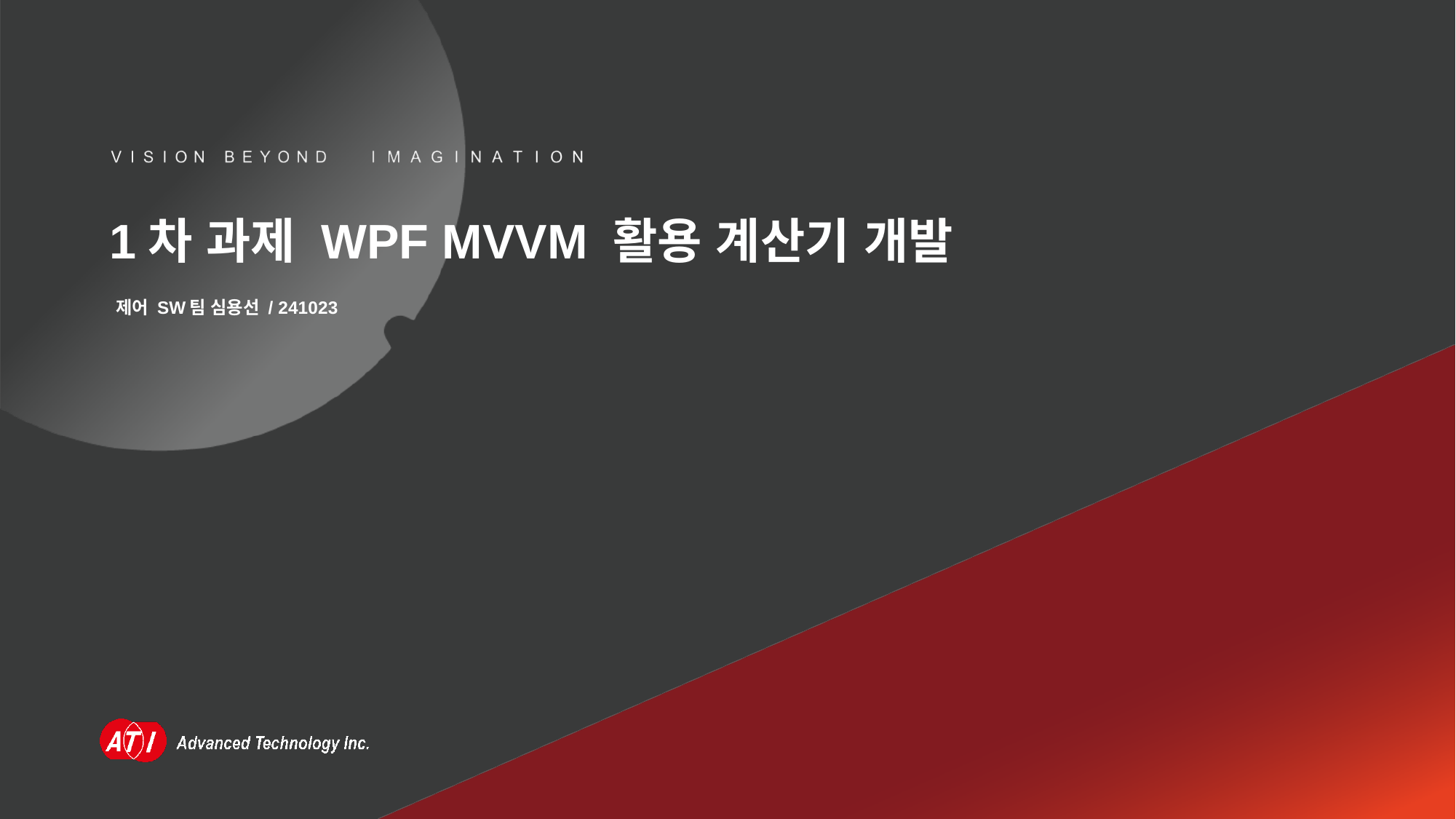

1차 과제 WPF MVVM 활용 계산기 개발
제어 SW팀 심용선 / 241023